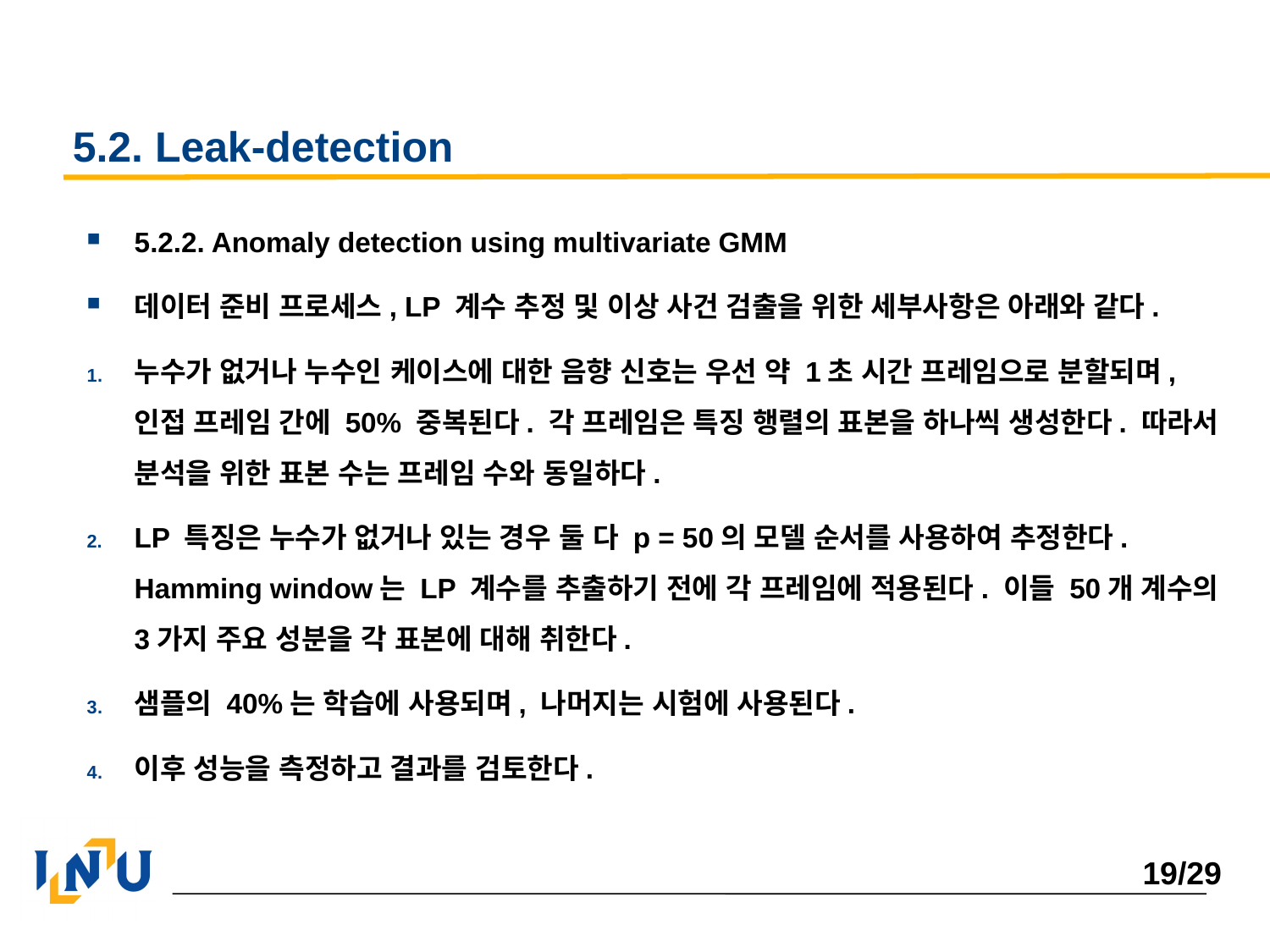

# 5.2. Leak-detection
5.2.2. Anomaly detection using multivariate GMM
데이터 준비 프로세스, LP 계수 추정 및 이상 사건 검출을 위한 세부사항은 아래와 같다.
누수가 없거나 누수인 케이스에 대한 음향 신호는 우선 약 1초 시간 프레임으로 분할되며, 인접 프레임 간에 50% 중복된다. 각 프레임은 특징 행렬의 표본을 하나씩 생성한다. 따라서 분석을 위한 표본 수는 프레임 수와 동일하다.
LP 특징은 누수가 없거나 있는 경우 둘 다 p = 50의 모델 순서를 사용하여 추정한다. Hamming window는 LP 계수를 추출하기 전에 각 프레임에 적용된다. 이들 50개 계수의 3가지 주요 성분을 각 표본에 대해 취한다.
샘플의 40%는 학습에 사용되며, 나머지는 시험에 사용된다.
이후 성능을 측정하고 결과를 검토한다.